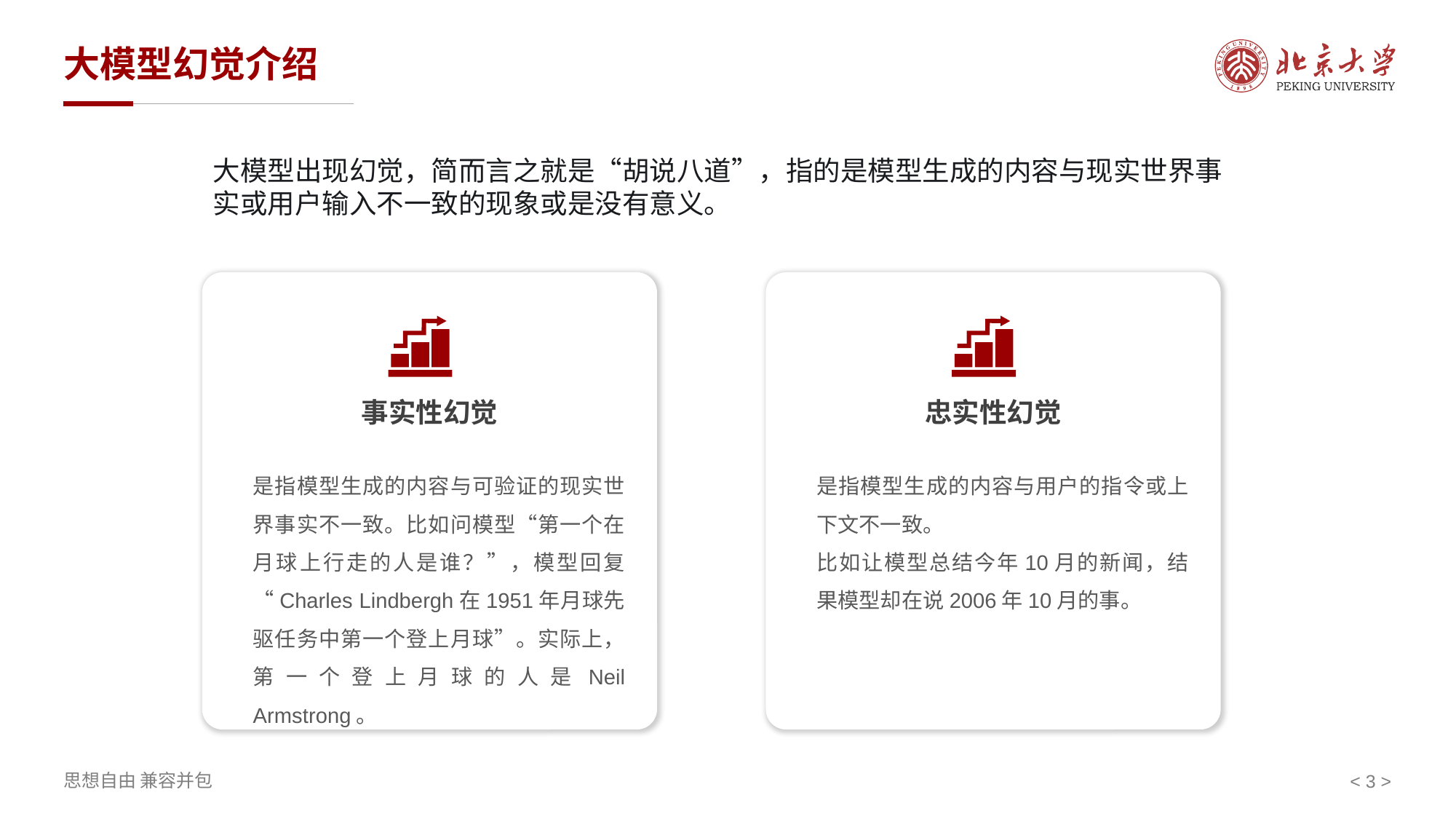

# 大模型幻觉介绍
大模型出现幻觉，简而言之就是“胡说八道”，指的是模型生成的内容与现实世界事实或用户输入不一致的现象或是没有意义。

事实性幻觉
是指模型生成的内容与可验证的现实世界事实不一致。比如问模型“第一个在月球上行走的人是谁？”，模型回复“Charles Lindbergh在1951年月球先驱任务中第一个登上月球”。实际上，第一个登上月球的人是Neil Armstrong。

忠实性幻觉
是指模型生成的内容与用户的指令或上下文不一致。
比如让模型总结今年10月的新闻，结果模型却在说2006年10月的事。
< 3 >